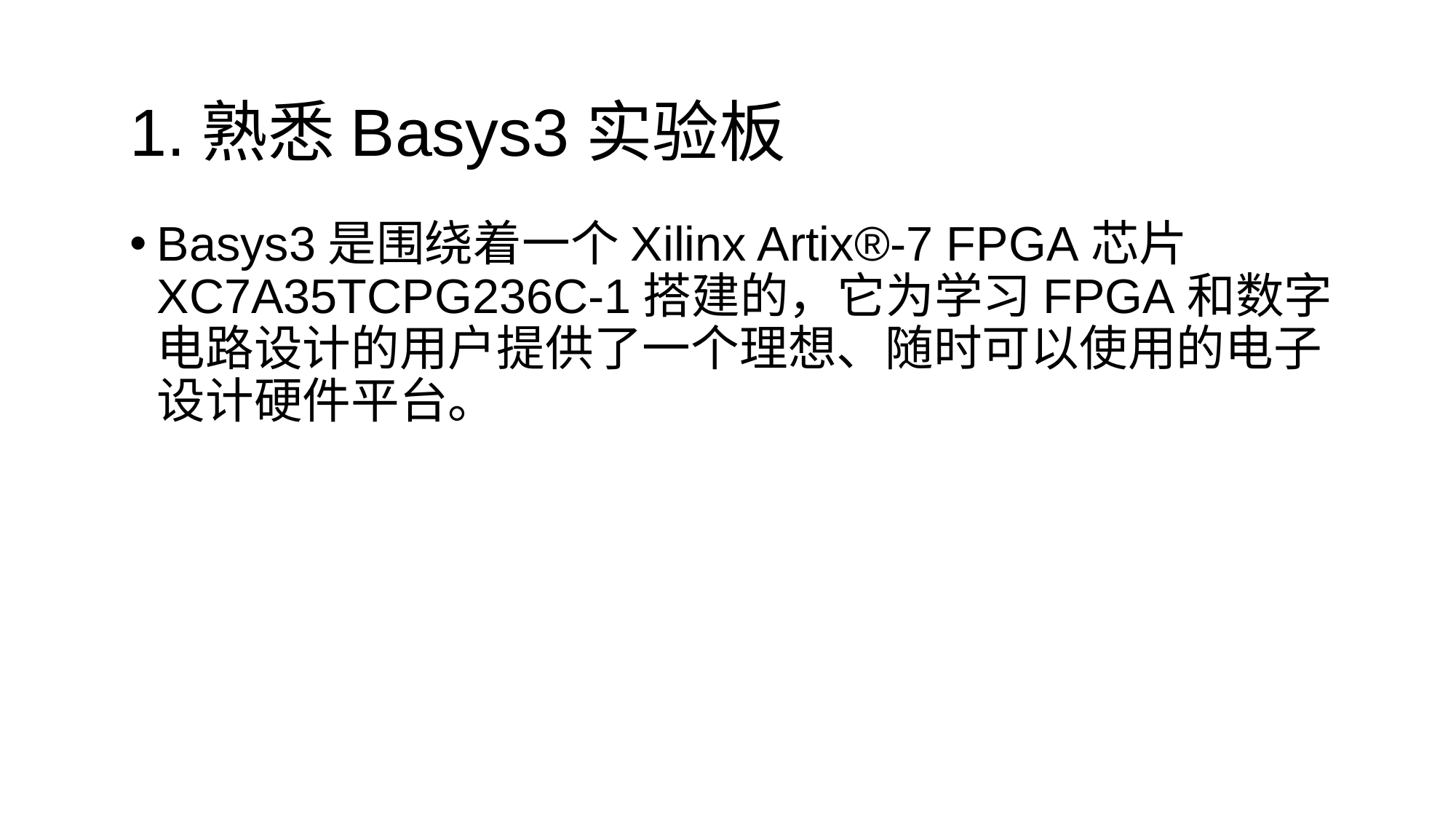

# 1.熟悉Basys3实验板
Basys3是围绕着一个Xilinx Artix®-7 FPGA芯片XC7A35TCPG236C-1搭建的，它为学习FPGA和数字电路设计的用户提供了一个理想、随时可以使用的电子设计硬件平台。